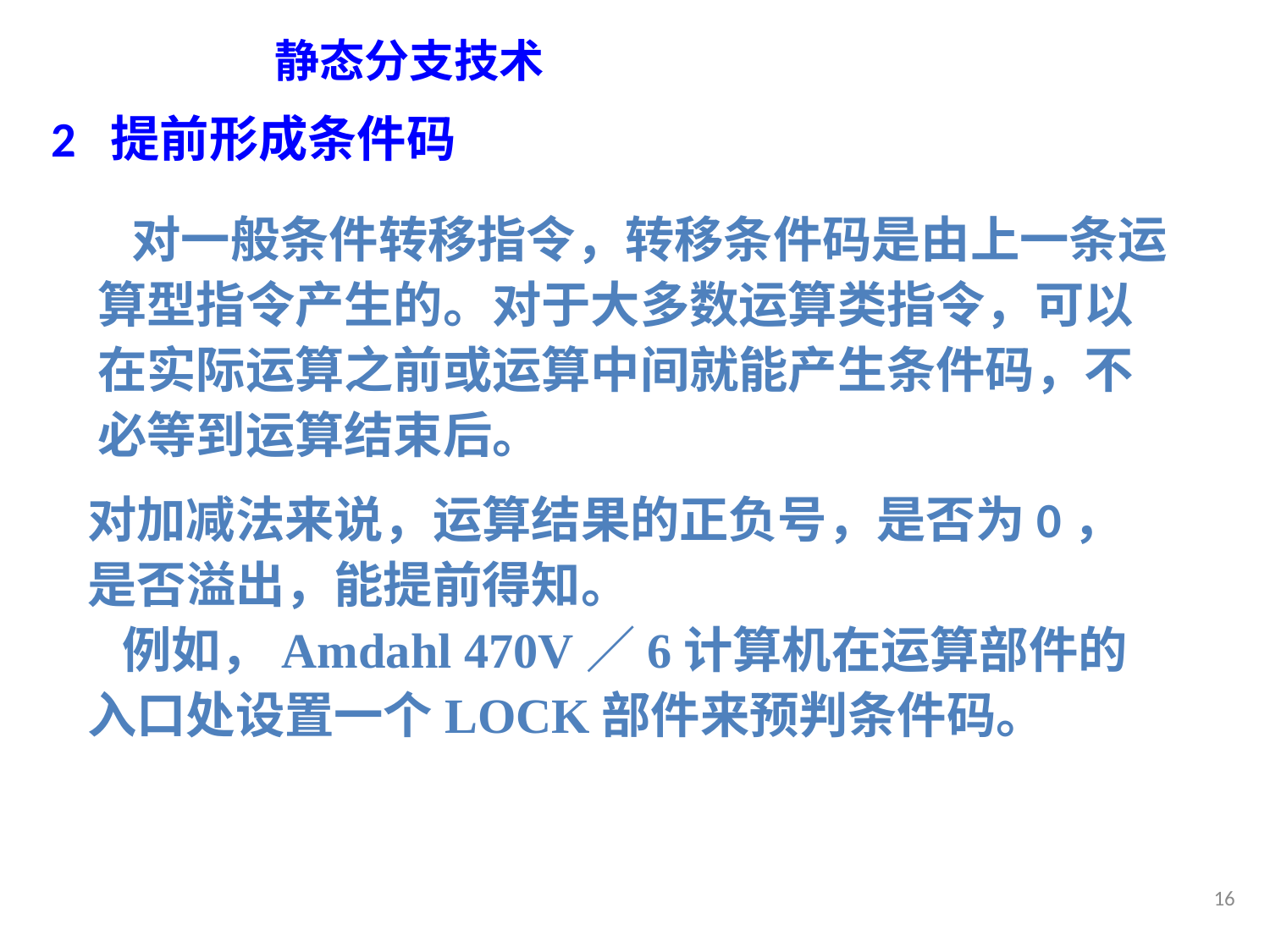

# 静态分支技术
2  提前形成条件码
  对一般条件转移指令，转移条件码是由上一条运算型指令产生的。对于大多数运算类指令，可以在实际运算之前或运算中间就能产生条件码，不必等到运算结束后。
对加减法来说，运算结果的正负号，是否为0，是否溢出，能提前得知。
  例如，Amdahl 470V／6计算机在运算部件的入口处设置一个LOCK部件来预判条件码。
16